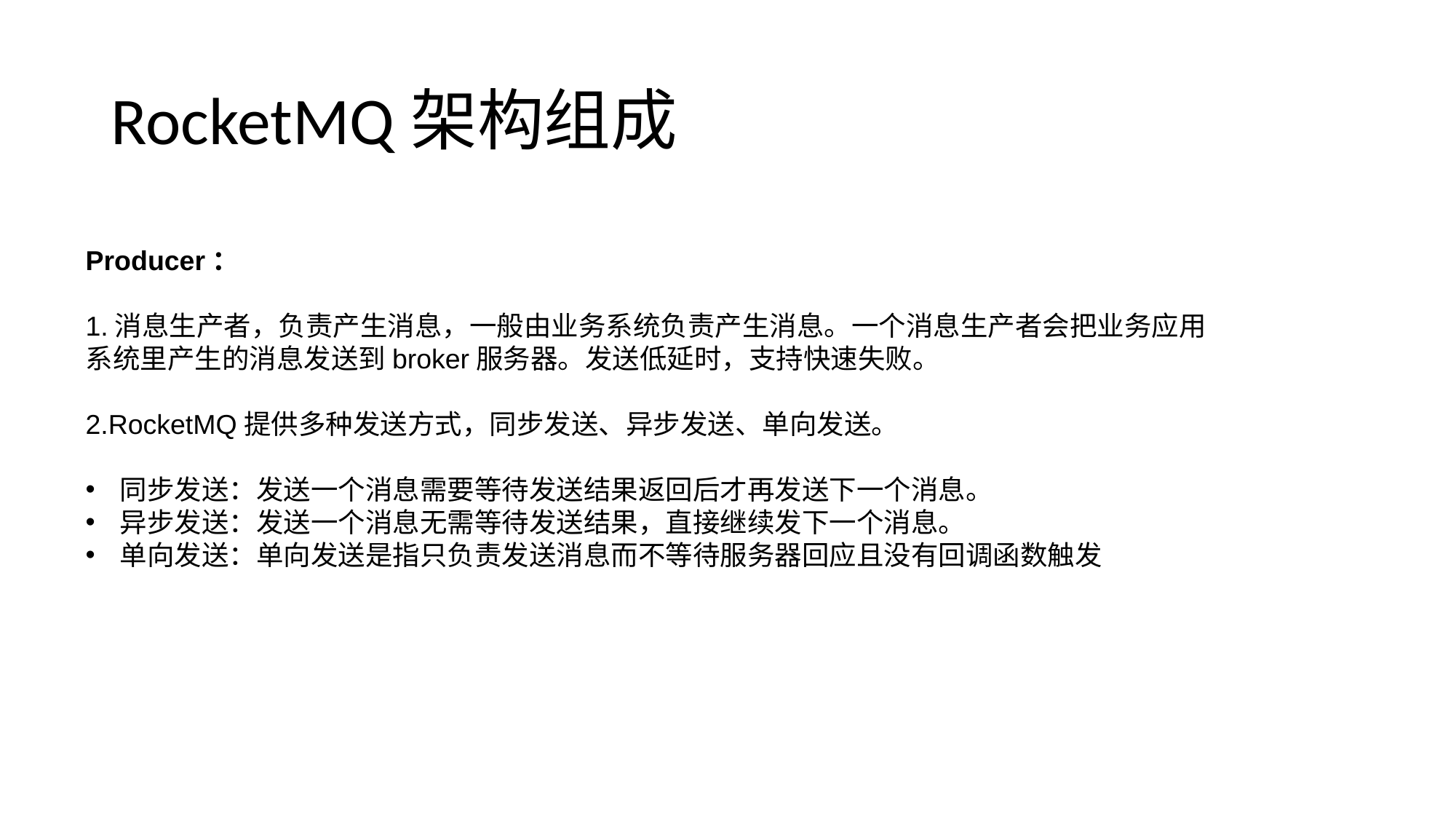

# RocketMQ架构组成
Producer：

1.消息生产者，负责产生消息，一般由业务系统负责产生消息。一个消息生产者会把业务应用系统里产生的消息发送到broker服务器。发送低延时，支持快速失败。

2.RocketMQ提供多种发送方式，同步发送、异步发送、单向发送。

同步发送：发送一个消息需要等待发送结果返回后才再发送下一个消息。
异步发送：发送一个消息无需等待发送结果，直接继续发下一个消息。
单向发送：单向发送是指只负责发送消息而不等待服务器回应且没有回调函数触发